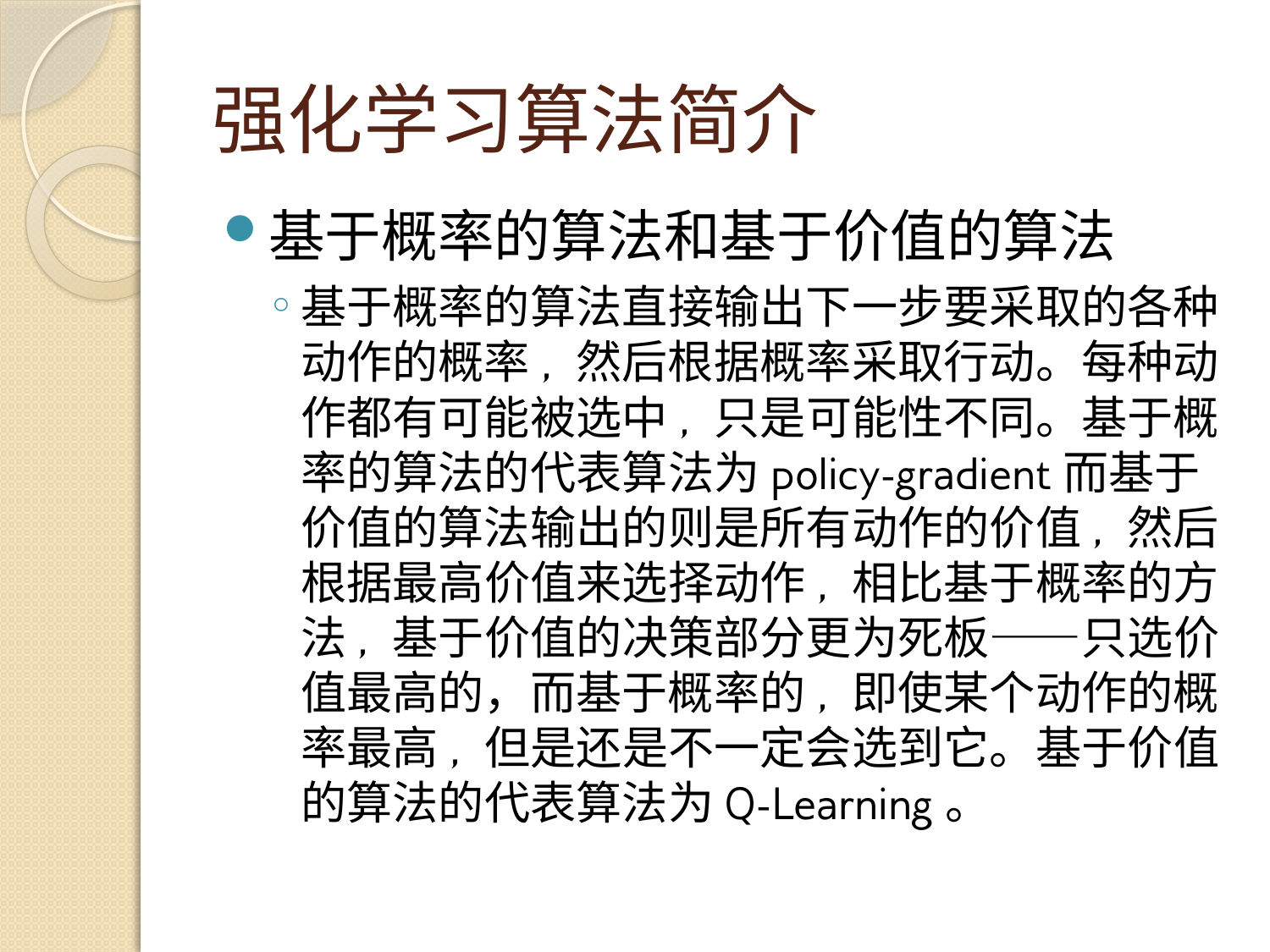

# 强化学习算法简介
基于概率的算法和基于价值的算法
基于概率的算法直接输出下一步要采取的各种动作的概率, 然后根据概率采取行动。每种动作都有可能被选中, 只是可能性不同。基于概率的算法的代表算法为policy-gradient而基于价值的算法输出的则是所有动作的价值, 然后根据最高价值来选择动作, 相比基于概率的方法, 基于价值的决策部分更为死板——只选价值最高的，而基于概率的, 即使某个动作的概率最高, 但是还是不一定会选到它。基于价值的算法的代表算法为Q-Learning。